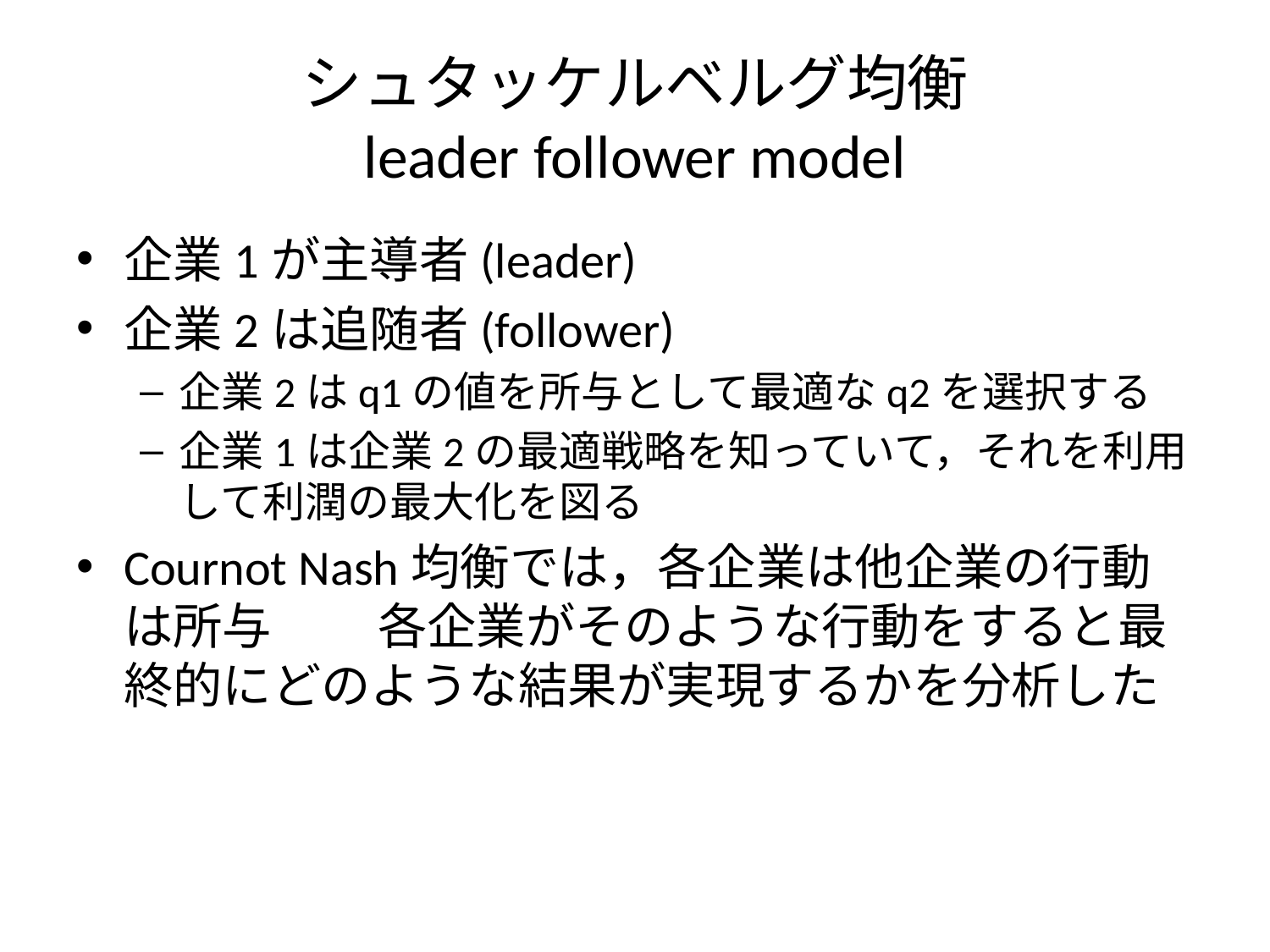

# シュタッケルベルグ均衡 leader follower model
企業1が主導者(leader)
企業2は追随者(follower)
企業2はq1の値を所与として最適なq2を選択する
企業1は企業2の最適戦略を知っていて，それを利用して利潤の最大化を図る
Cournot Nash均衡では，各企業は他企業の行動は所与	各企業がそのような行動をすると最終的にどのような結果が実現するかを分析した